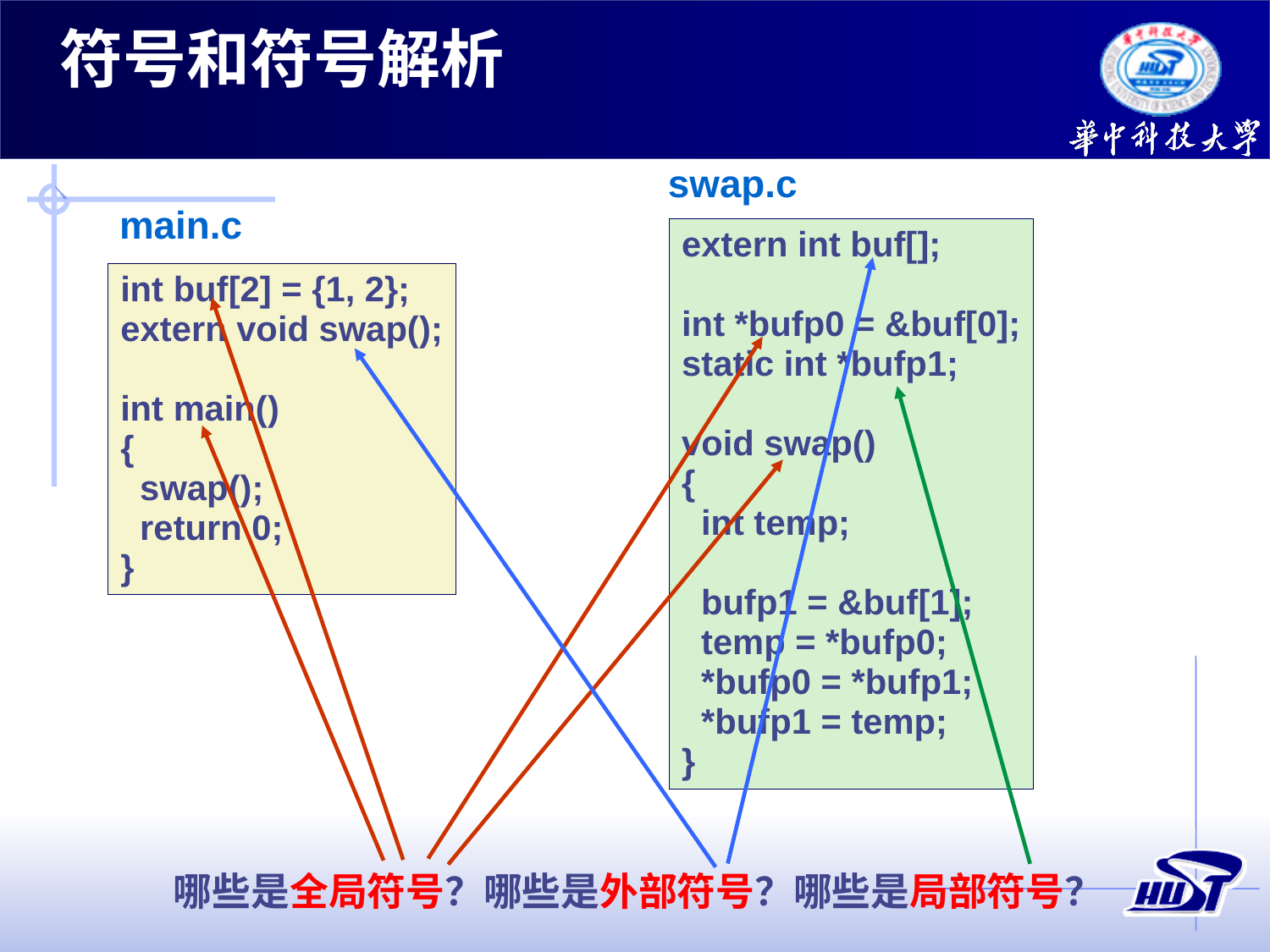

符号和符号解析
swap.c
main.c
extern int buf[];

int *bufp0 = &buf[0];
static int *bufp1;

void swap()
{
  int temp;

  bufp1 = &buf[1];
  temp = *bufp0;
  *bufp0 = *bufp1;
  *bufp1 = temp;
}

int buf[2] = {1, 2};
extern void swap();

int main()
{
  swap();
  return 0;
}

哪些是全局符号？哪些是外部符号？哪些是局部符号？